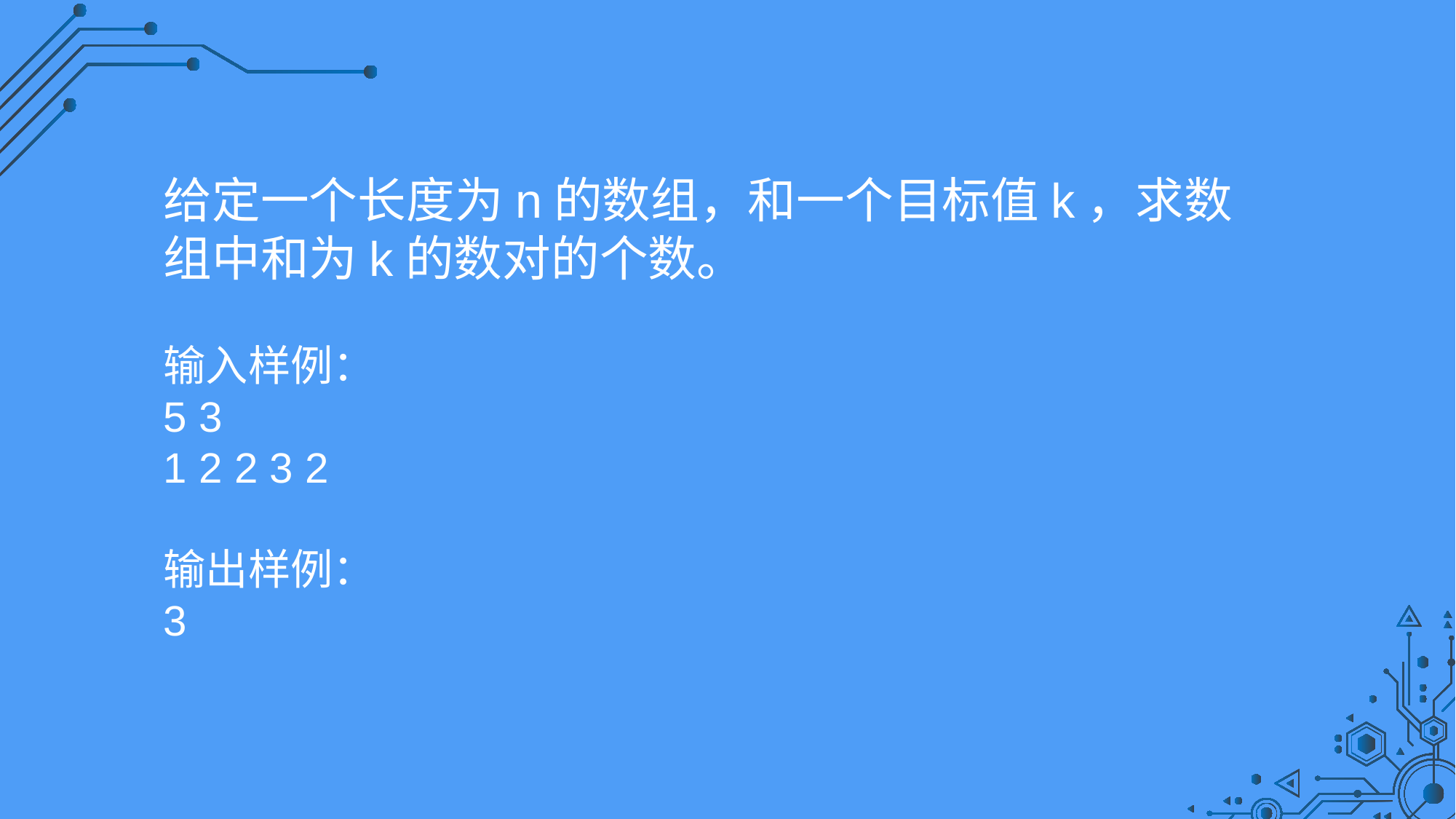

给定一个长度为n的数组，和一个目标值k，求数组中和为k的数对的个数。
输入样例：
5 3
1 2 2 3 2

输出样例：
3